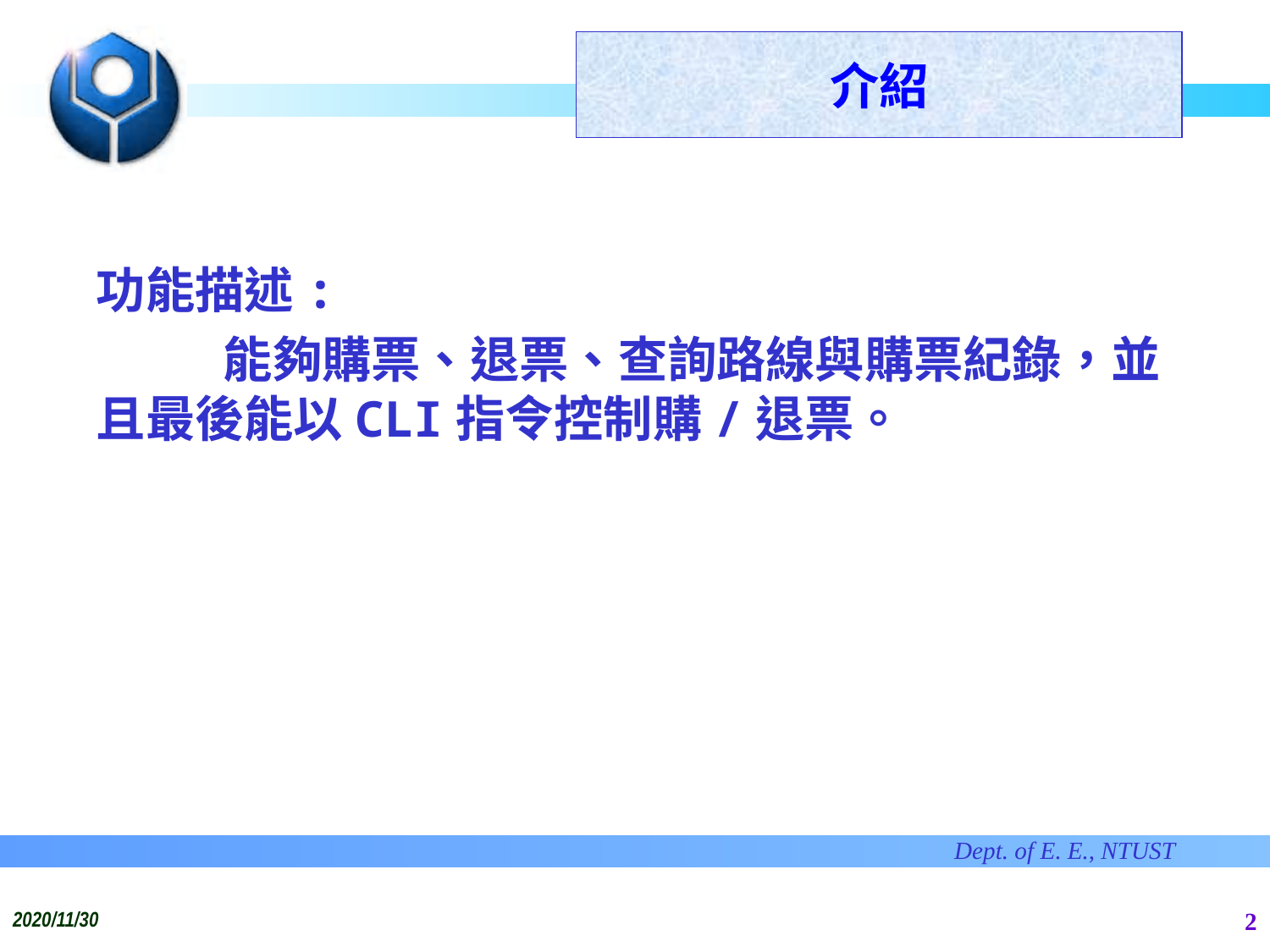

# 介紹

功能描述:
	能夠購票、退票、查詢路線與購票紀錄，並且最後能以CLI指令控制購/退票。

2020/11/30
2